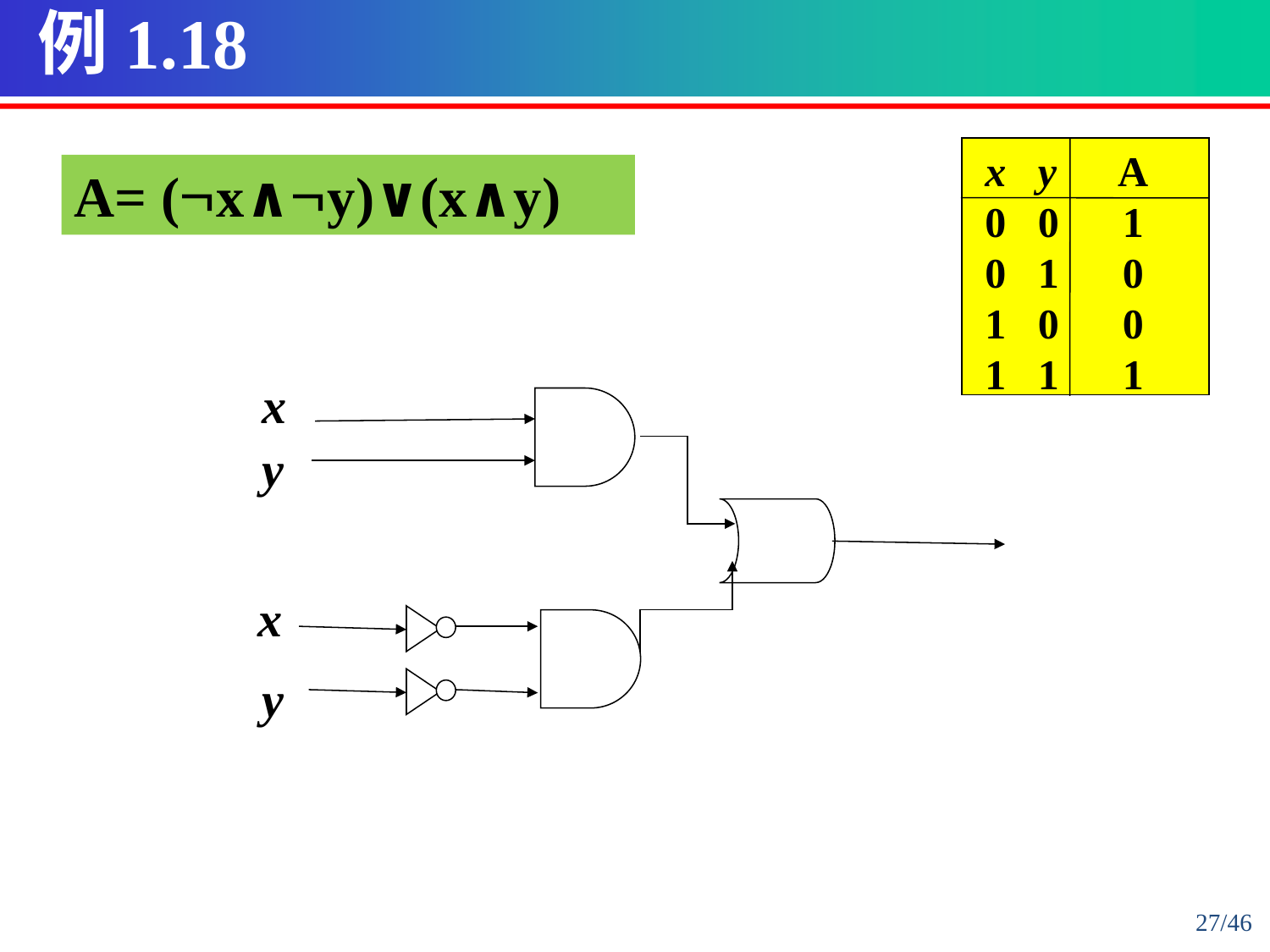

例1.18
 x   y      A
 0   0      1
 0   1      0
 1   0      0
 1   1      1
A= (¬x∧¬y)∨(x∧y)
x

y

x

y

27/46